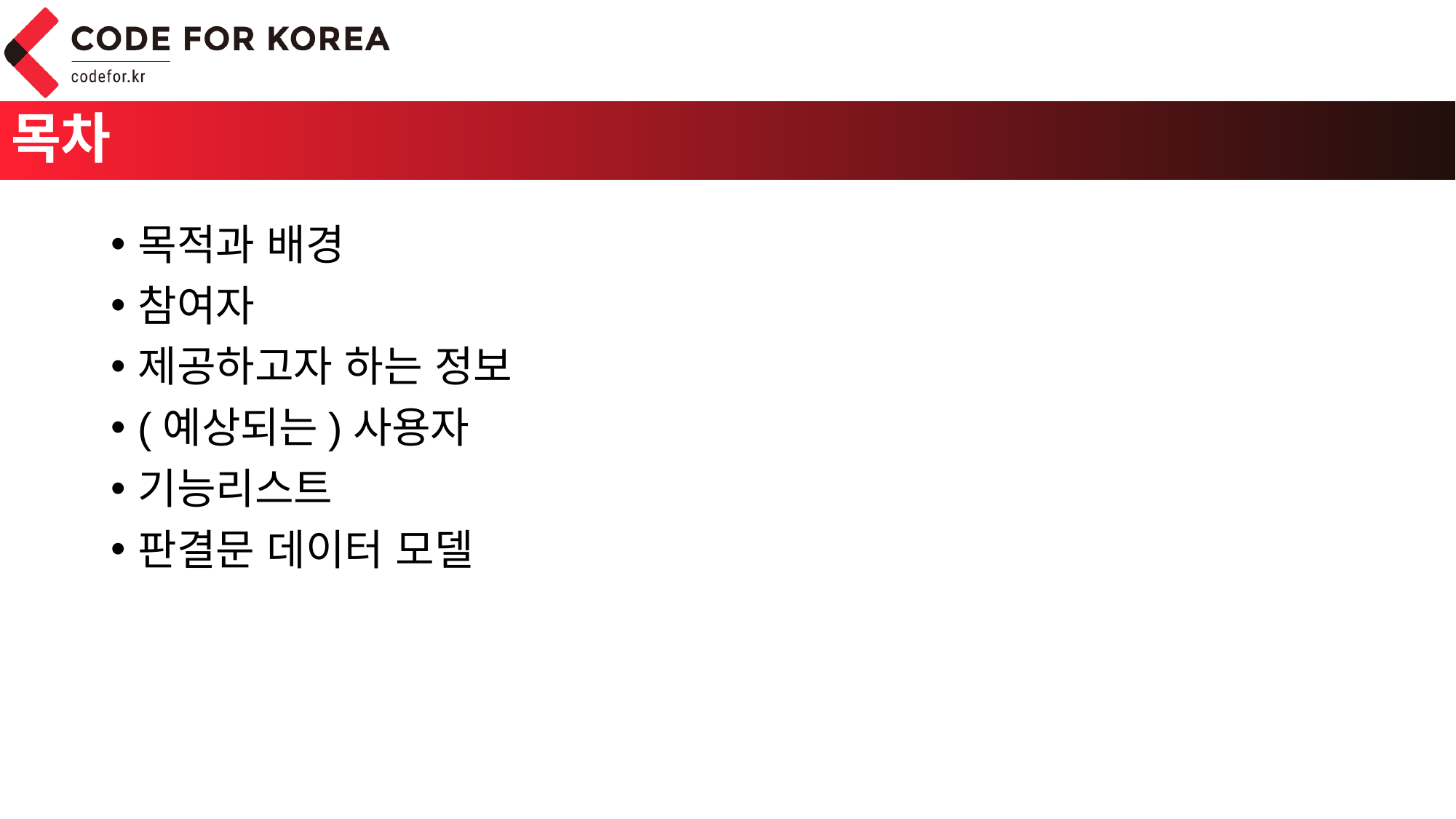

# 목차
목적과 배경
참여자
제공하고자 하는 정보
(예상되는)사용자
기능리스트
판결문 데이터 모델